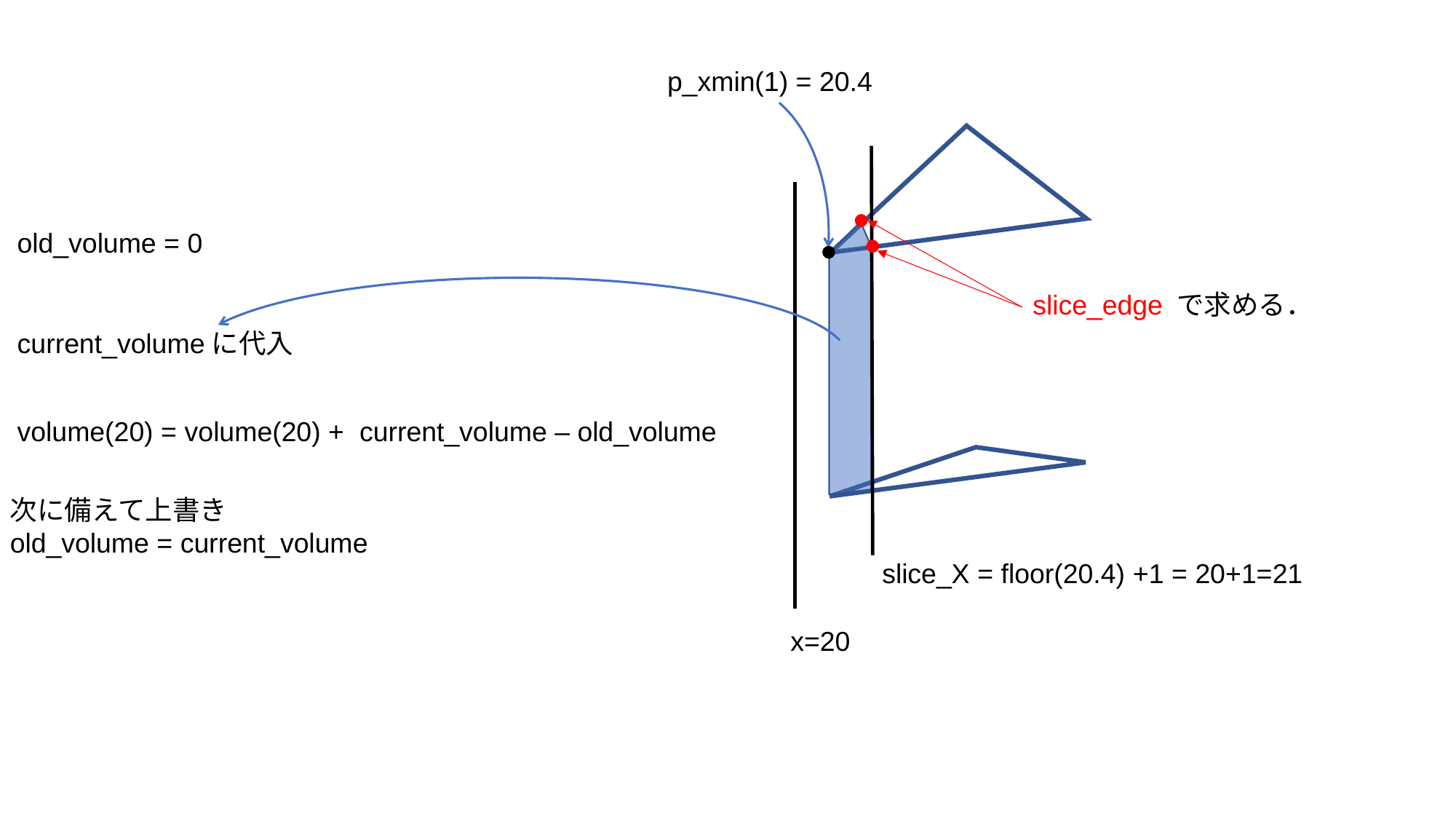

p_xmin(1) = 20.4

old_volume = 0

slice_edge で求める．
current_volumeに代入

volume(20) = volume(20) +  current_volume – old_volume

次に備えて上書き
old_volume = current_volume
slice_X = floor(20.4) +1 = 20+1=21
x=20